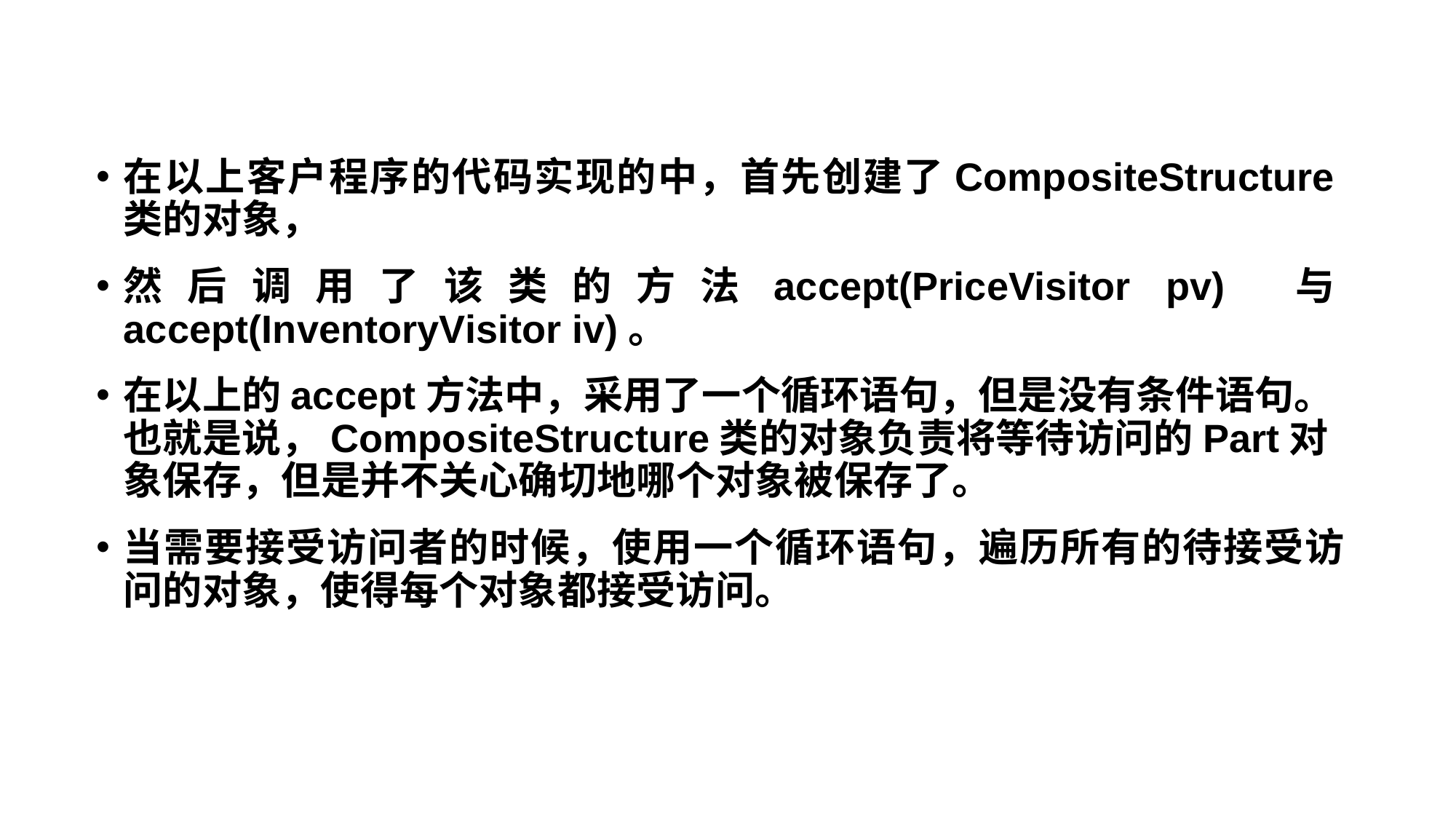

#
在以上客户程序的代码实现的中，首先创建了CompositeStructure类的对象，
然后调用了该类的方法accept(PriceVisitor pv) 与accept(InventoryVisitor iv)。
在以上的accept方法中，采用了一个循环语句，但是没有条件语句。也就是说，CompositeStructure类的对象负责将等待访问的Part对象保存，但是并不关心确切地哪个对象被保存了。
当需要接受访问者的时候，使用一个循环语句，遍历所有的待接受访问的对象，使得每个对象都接受访问。
29